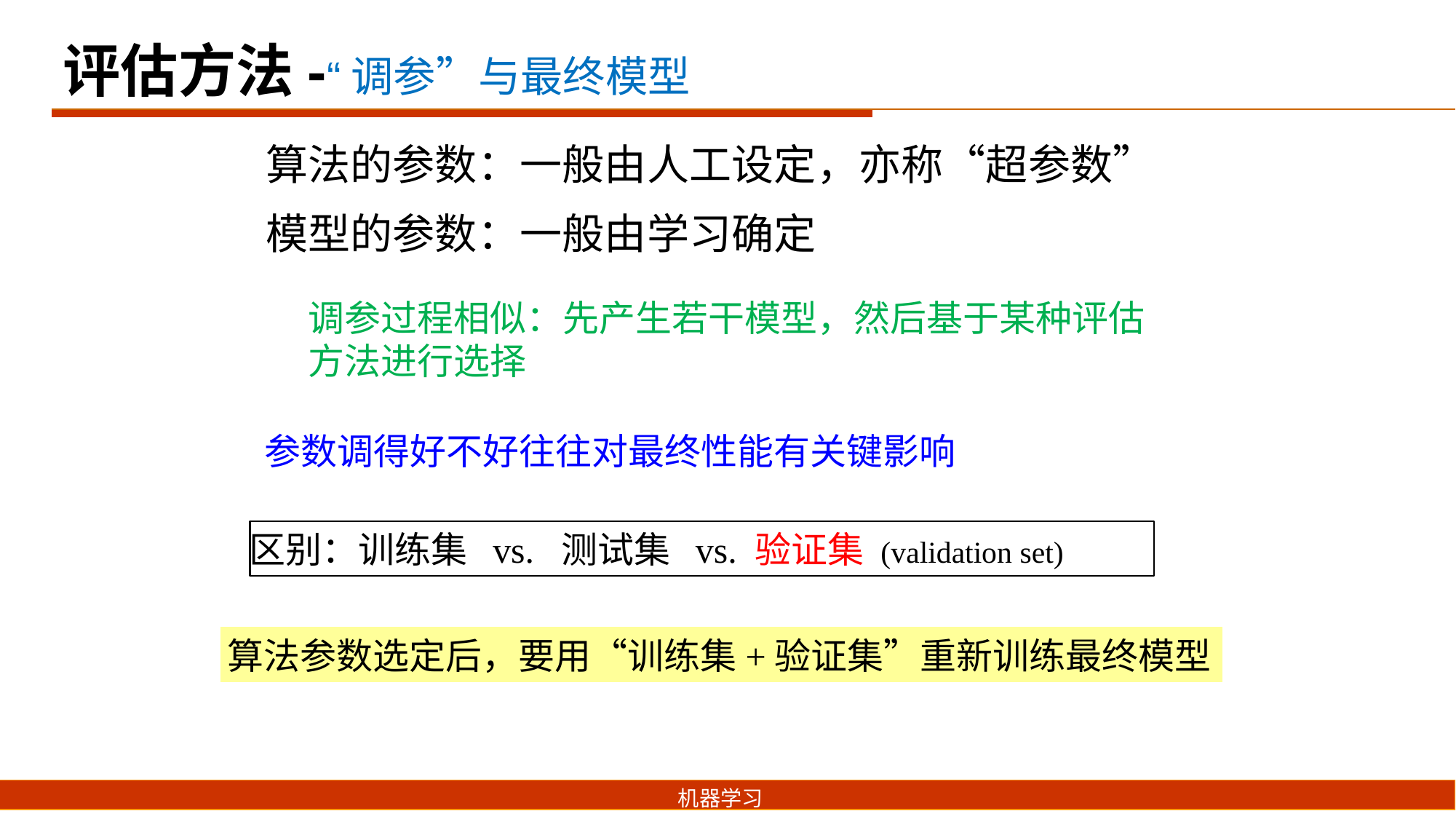

评估方法-“调参”与最终模型

算法的参数：一般由人工设定，亦称“超参数”

模型的参数：一般由学习确定
调参过程相似：先产生若干模型，然后基于某种评估
方法进行选择
参数调得好不好往往对最终性能有关键影响

区别：训练集  vs.  测试集  vs. 验证集 (validation set)

算法参数选定后，要用“训练集+验证集”重新训练最终模型